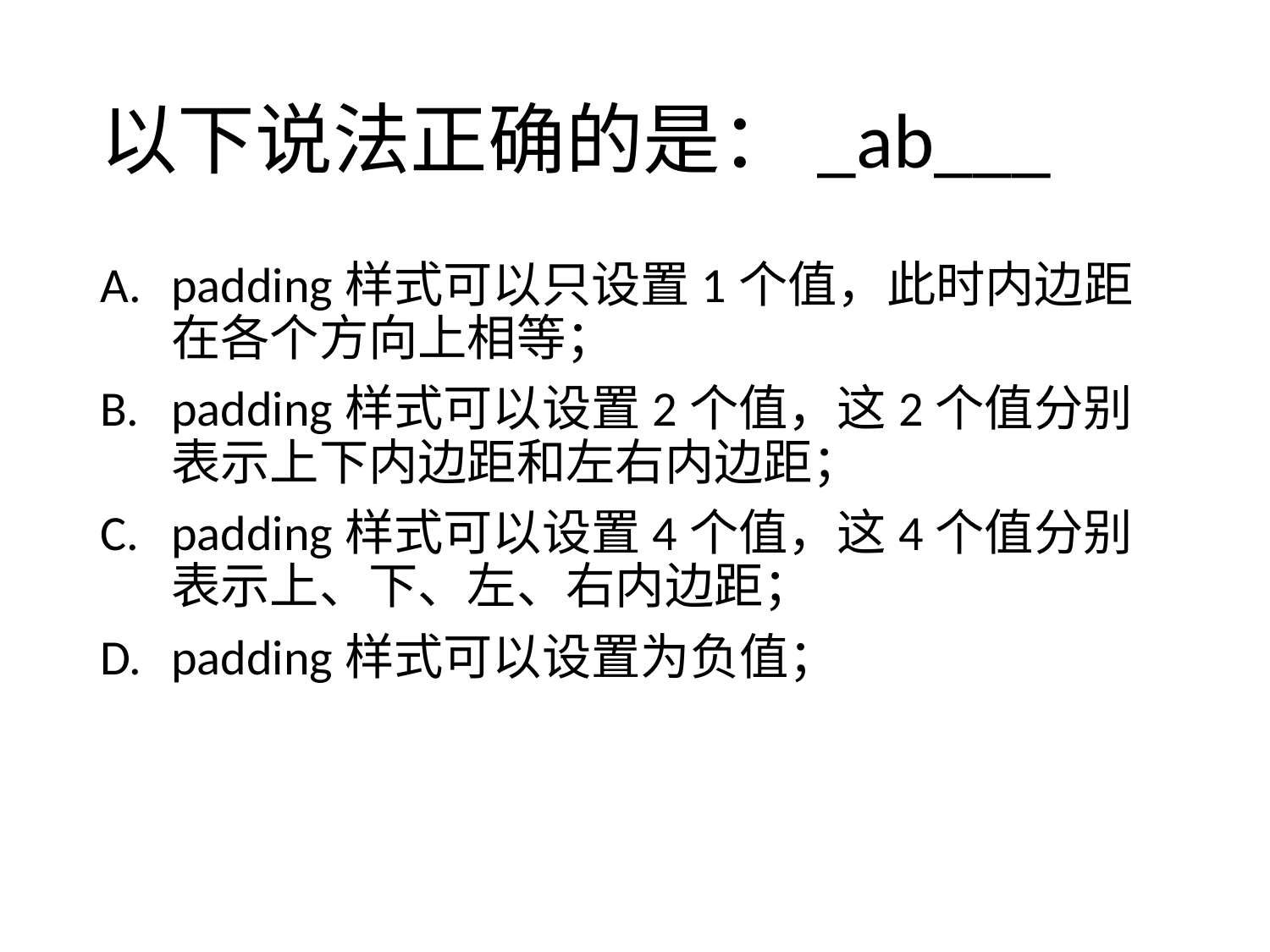

# 以下说法正确的是：_ab___
padding样式可以只设置1个值，此时内边距在各个方向上相等；
padding样式可以设置2个值，这2个值分别表示上下内边距和左右内边距；
padding样式可以设置4个值，这4个值分别表示上、下、左、右内边距；
padding样式可以设置为负值；